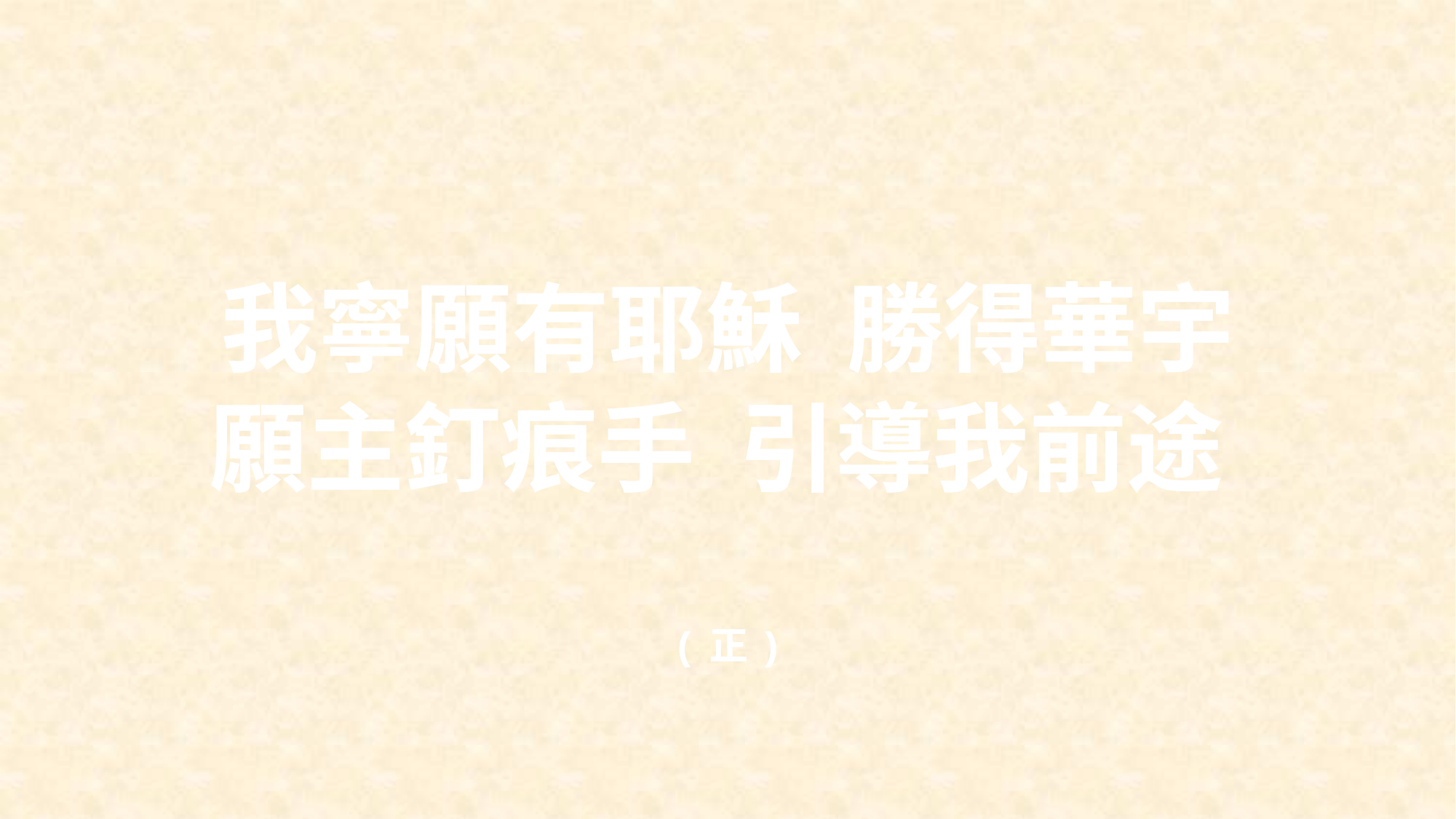

我寧願有耶穌  勝得華宇
願主釘痕手  引導我前途
( 正 )